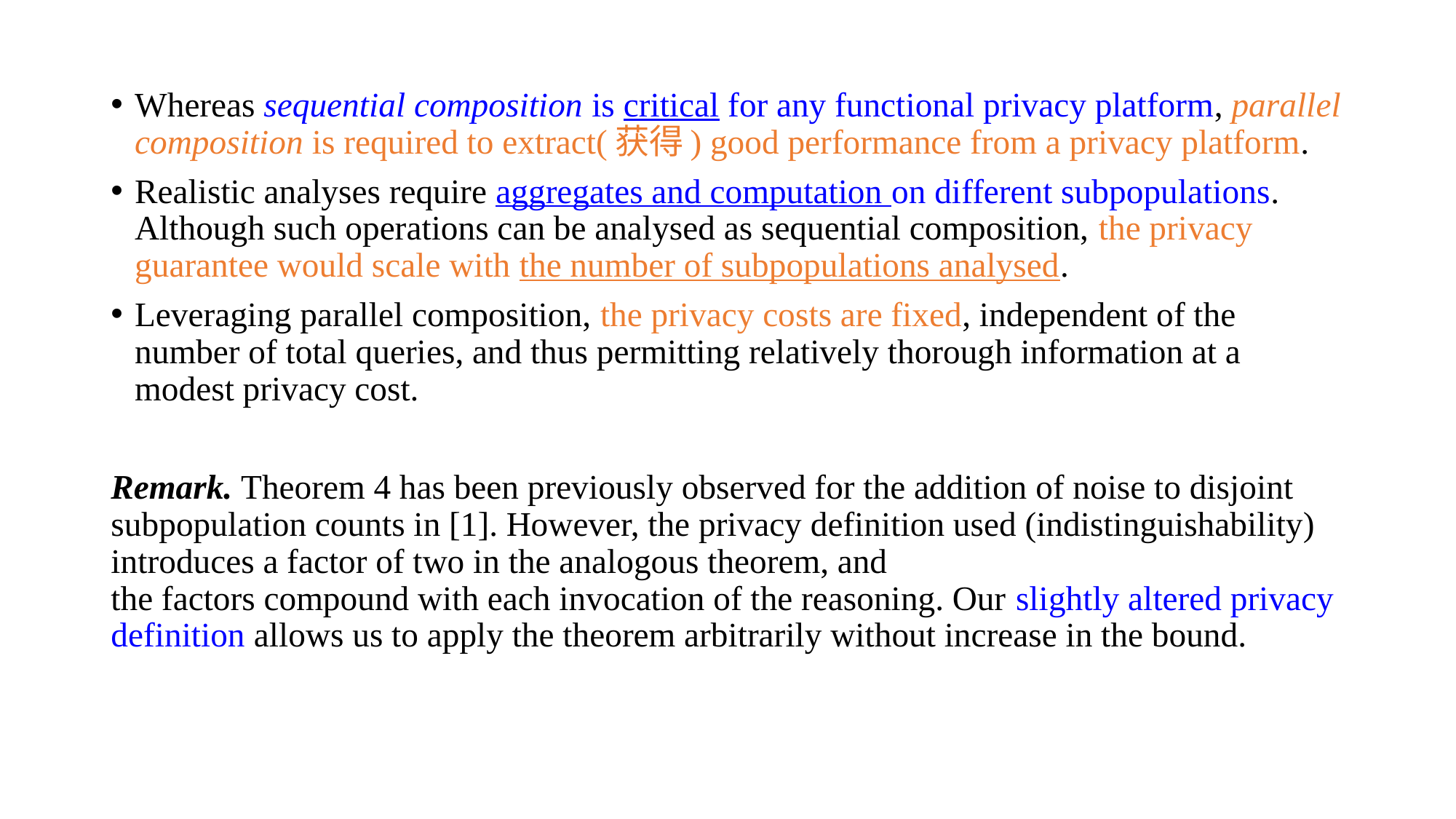

Whereas sequential composition is critical for any functional privacy platform, parallel composition is required to extract(获得) good performance from a privacy platform.
Realistic analyses require aggregates and computation on different subpopulations. Although such operations can be analysed as sequential composition, the privacy guarantee would scale with the number of subpopulations analysed.
Leveraging parallel composition, the privacy costs are fixed, independent of the number of total queries, and thus permitting relatively thorough information at a modest privacy cost.

Remark. Theorem 4 has been previously observed for the addition of noise to disjoint subpopulation counts in [1]. However, the privacy definition used (indistinguishability) introduces a factor of two in the analogous theorem, and
the factors compound with each invocation of the reasoning. Our slightly altered privacy definition allows us to apply the theorem arbitrarily without increase in the bound.